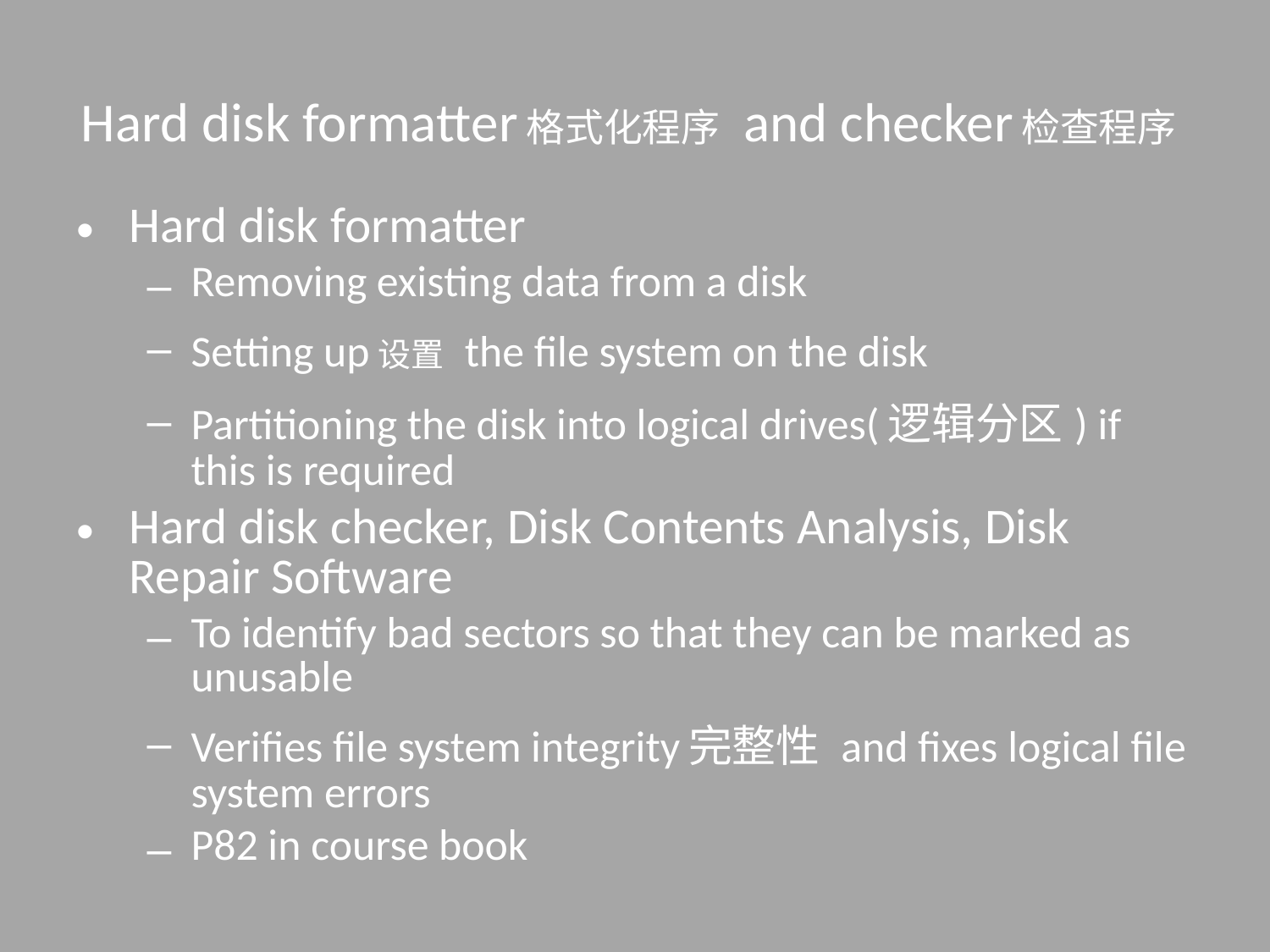

# Hard disk formatter格式化程序 and checker检查程序
Hard disk formatter
Removing existing data from a disk
Setting up设置 the file system on the disk
Partitioning the disk into logical drives(逻辑分区) if this is required
Hard disk checker, Disk Contents Analysis, Disk Repair Software
To identify bad sectors so that they can be marked as unusable
Verifies file system integrity完整性 and fixes logical file system errors
P82 in course book